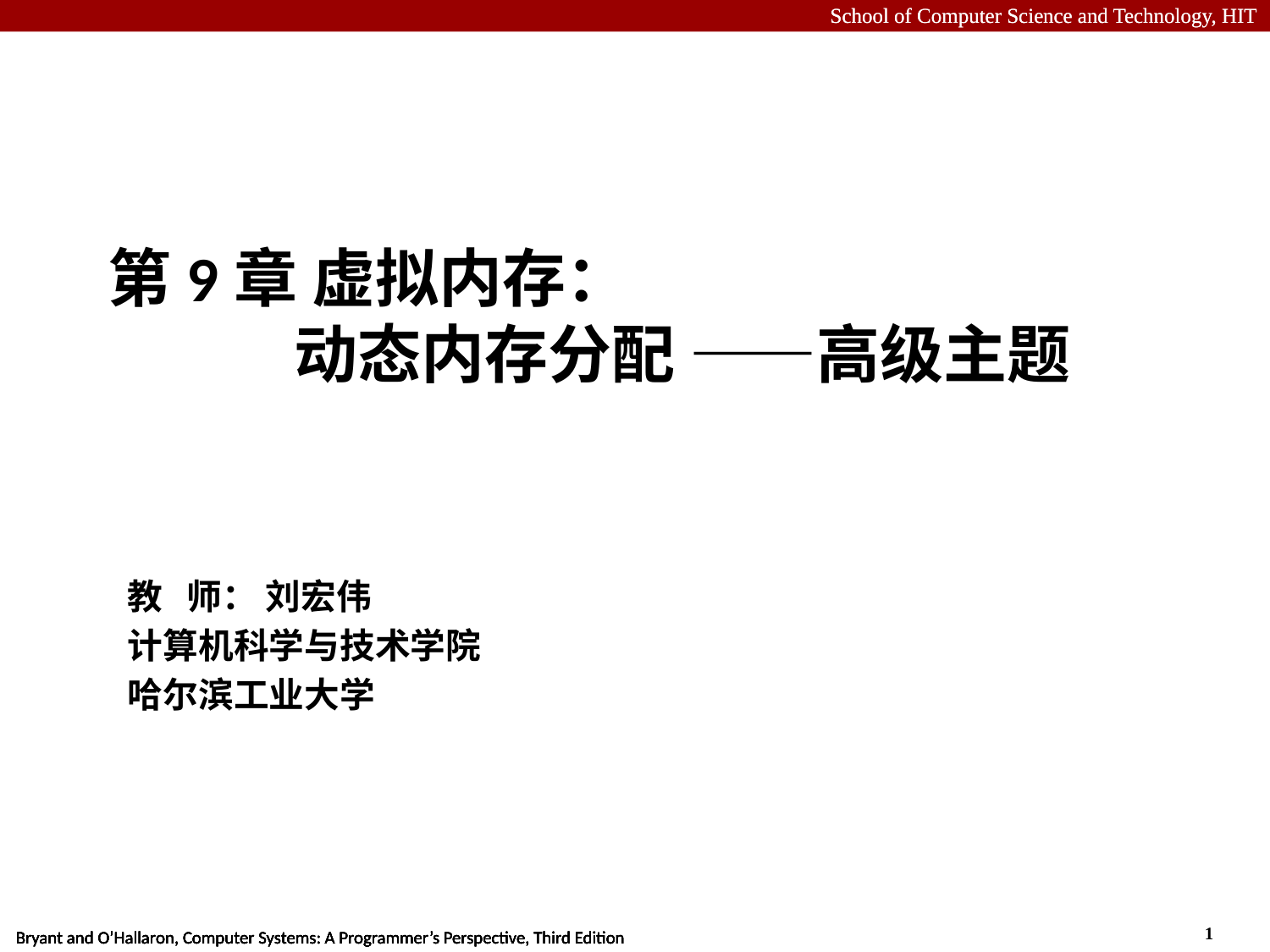

# 第9章 虚拟内存： 动态内存分配 ——高级主题
教   师： 刘宏伟
计算机科学与技术学院
哈尔滨工业大学